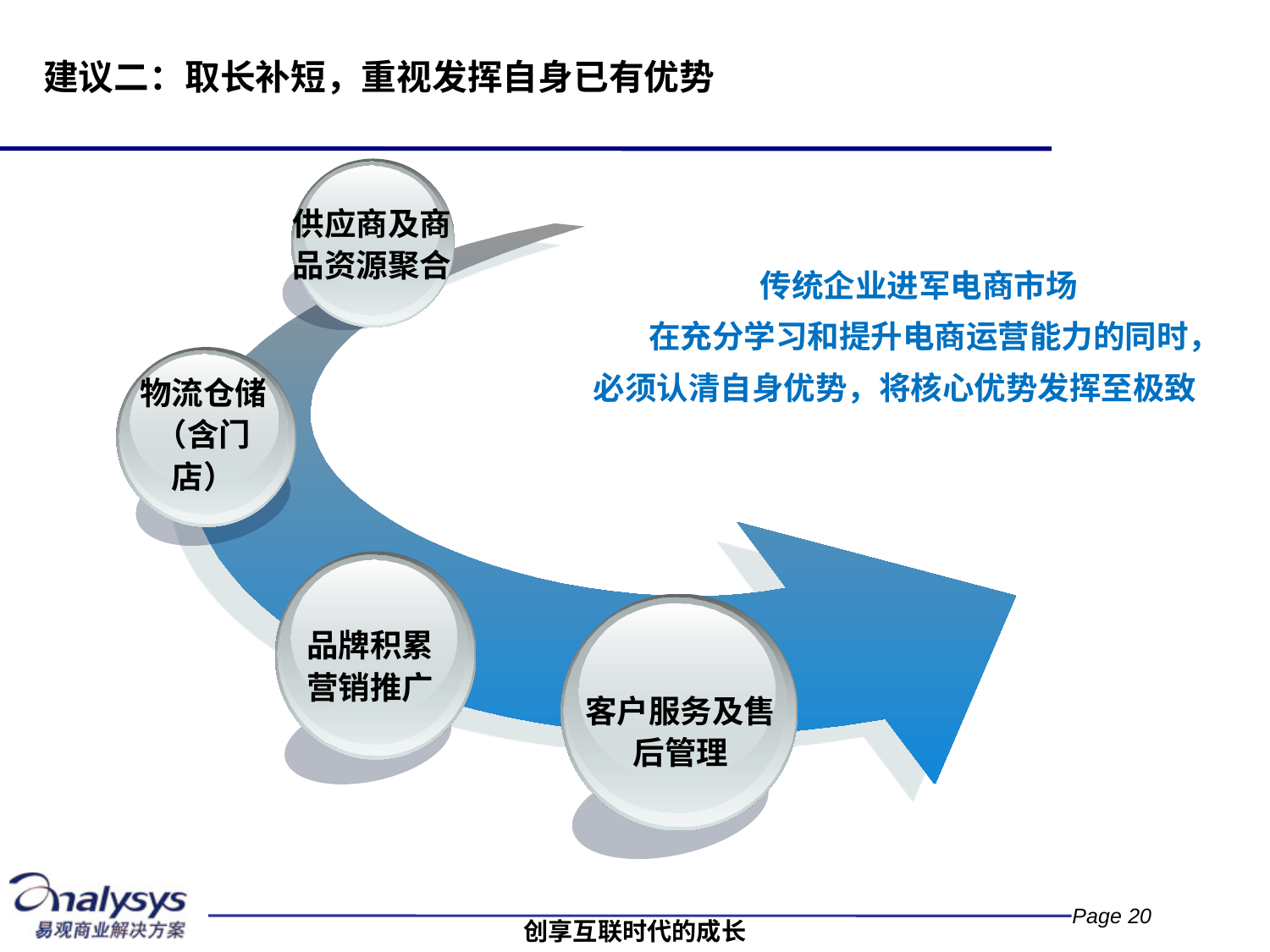

# 建议二：取长补短，重视发挥自身已有优势

供应商及商品资源聚合
传统企业进军电商市场
在充分学习和提升电商运营能力的同时，
必须认清自身优势，将核心优势发挥至极致

物流仓储（含门店）

品牌积累营销推广

客户服务及售后管理